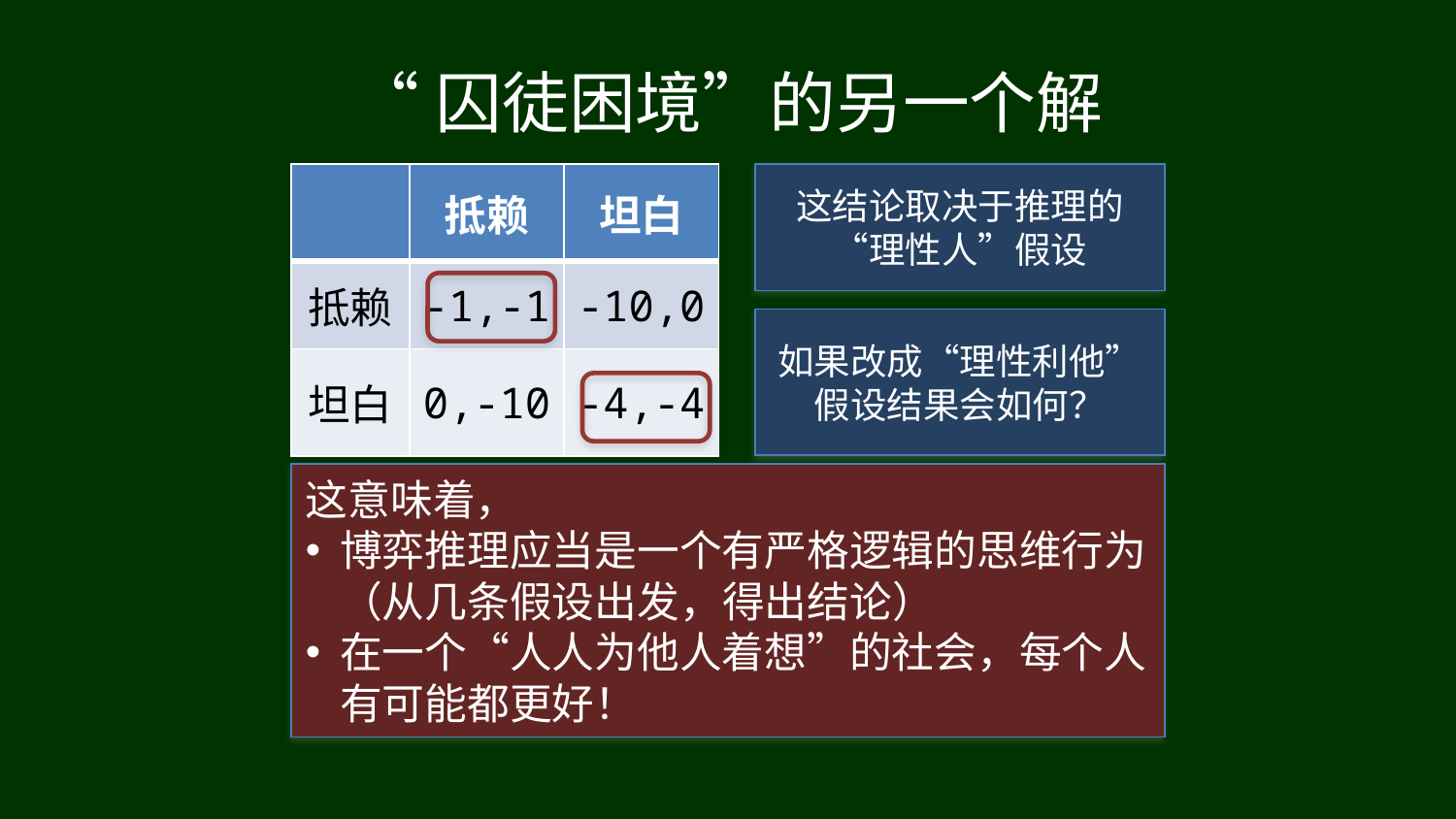

# “囚徒困境”的另一个解
|  | 抵赖 | 坦白 |
| --- | --- | --- |
| 抵赖 | -1,-1 | -10,0 |
| 坦白 | 0,-10 | -4,-4 |
这结论取决于推理的“理性人”假设

如果改成“理性利他”假设结果会如何？

这意味着，
博弈推理应当是一个有严格逻辑的思维行为（从几条假设出发，得出结论）
在一个“人人为他人着想”的社会，每个人有可能都更好！